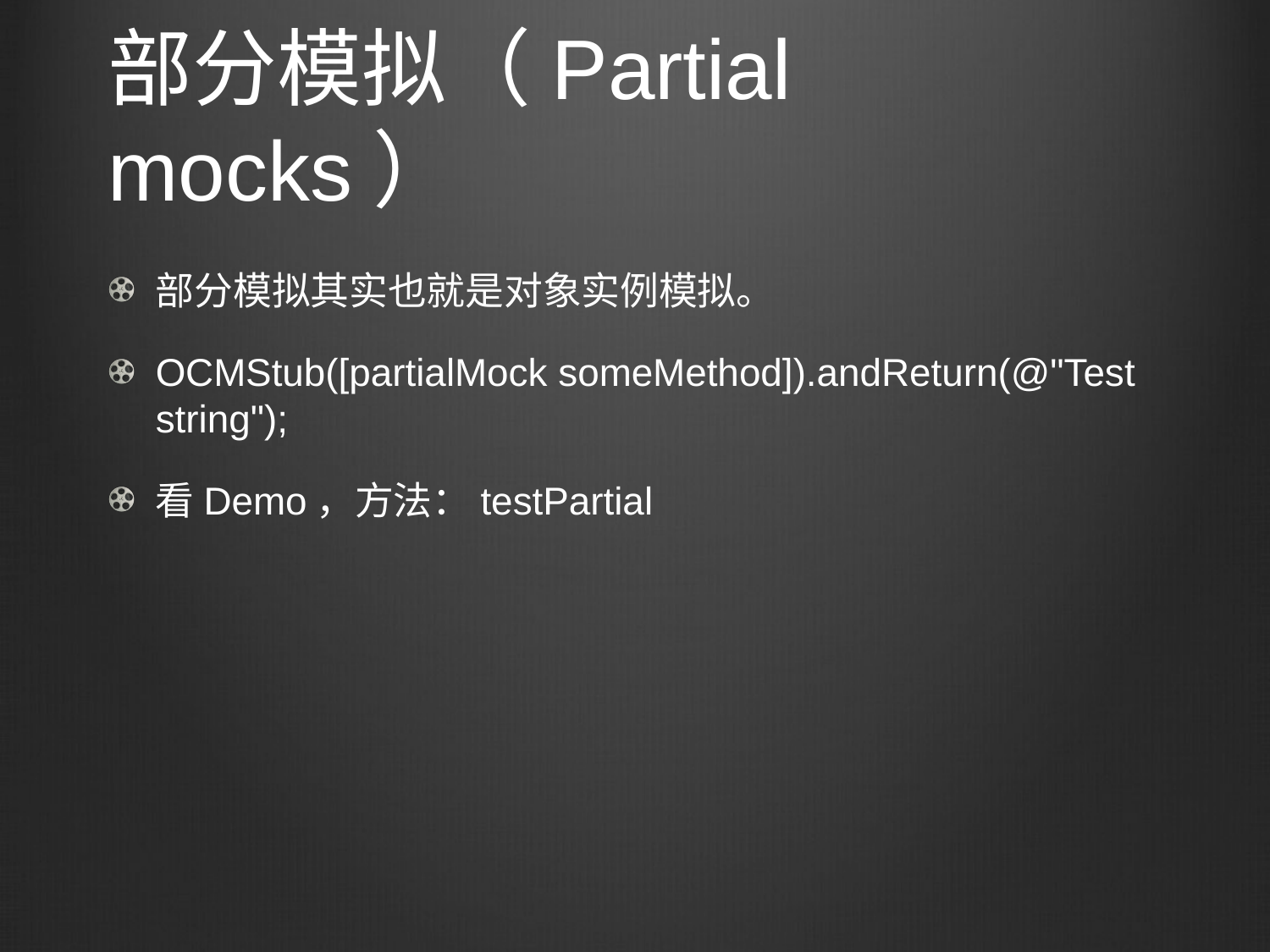

# 部分模拟（Partial mocks）
部分模拟其实也就是对象实例模拟。
OCMStub([partialMock someMethod]).andReturn(@"Test string");
看Demo，方法：testPartial